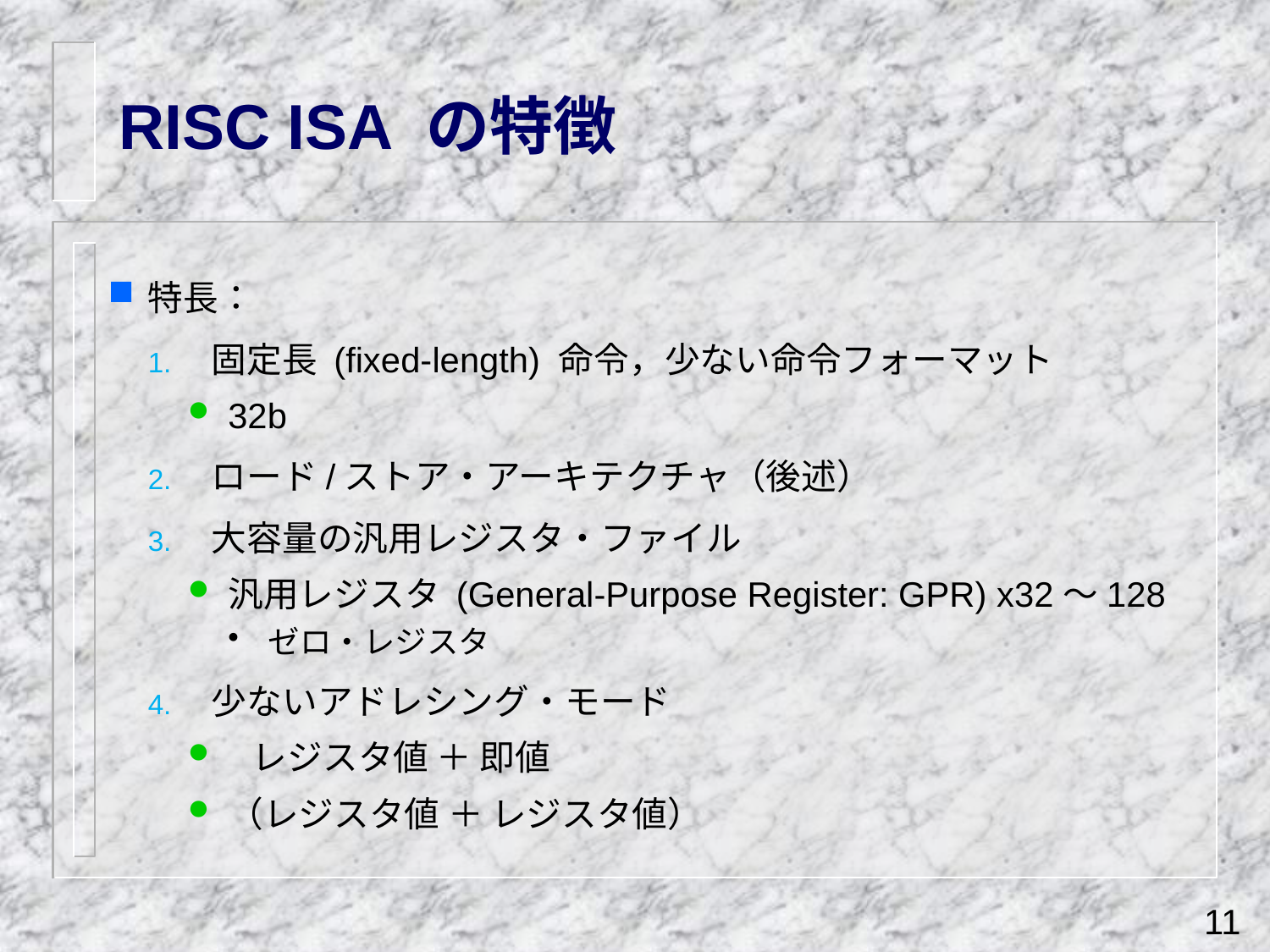

# RISC ISA の特徴
特長：
固定長 (fixed-length) 命令，少ない命令フォーマット
32b
ロード/ストア・アーキテクチャ（後述）
大容量の汎用レジスタ・ファイル
汎用レジスタ (General-Purpose Register: GPR) x32～128
ゼロ・レジスタ
少ないアドレシング・モード
  レジスタ値 ＋ 即値
（レジスタ値 ＋ レジスタ値）
11